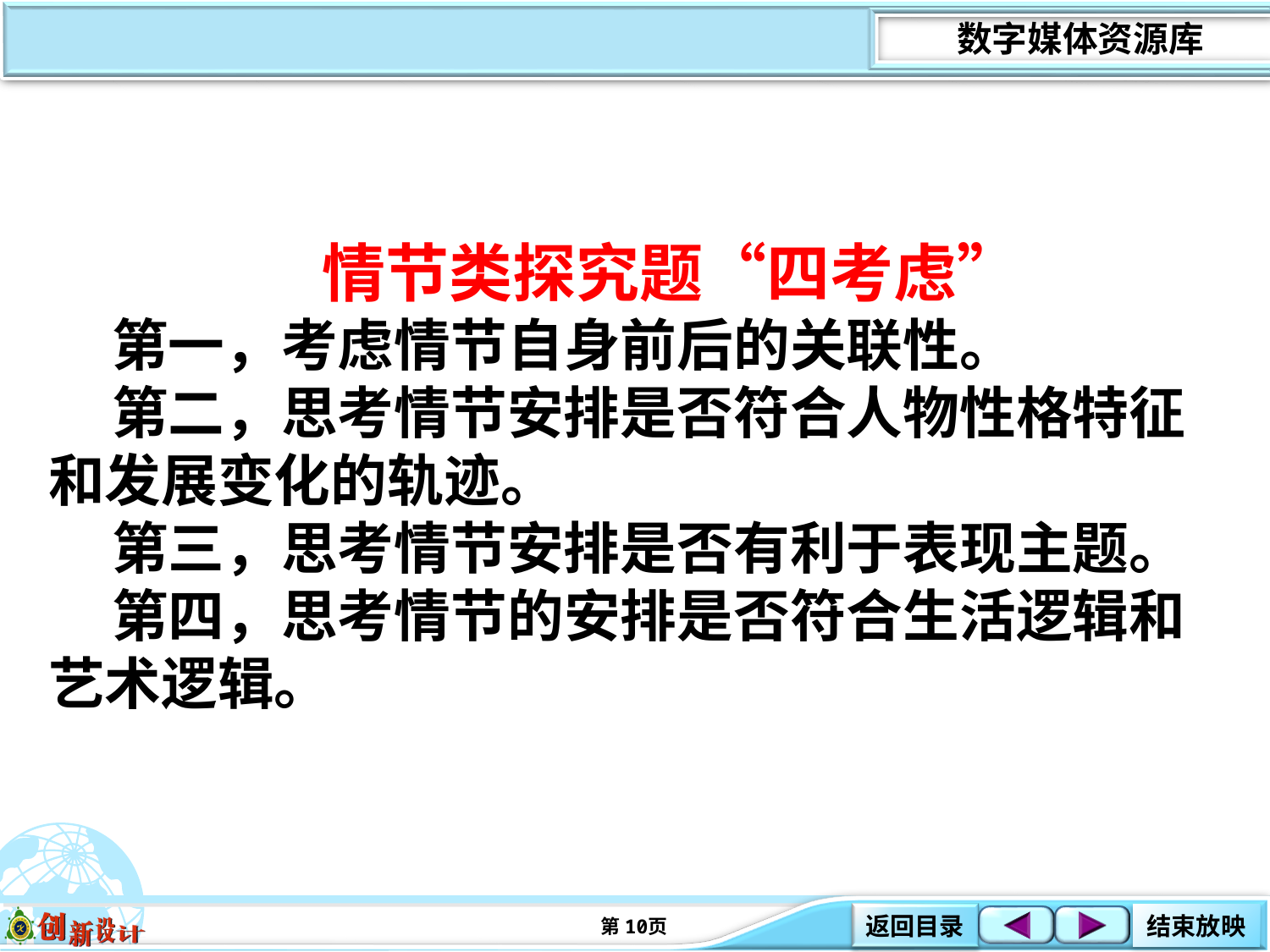

情节类探究题“四考虑”
第一，考虑情节自身前后的关联性。
第二，思考情节安排是否符合人物性格特征和发展变化的轨迹。
第三，思考情节安排是否有利于表现主题。
第四，思考情节的安排是否符合生活逻辑和艺术逻辑。